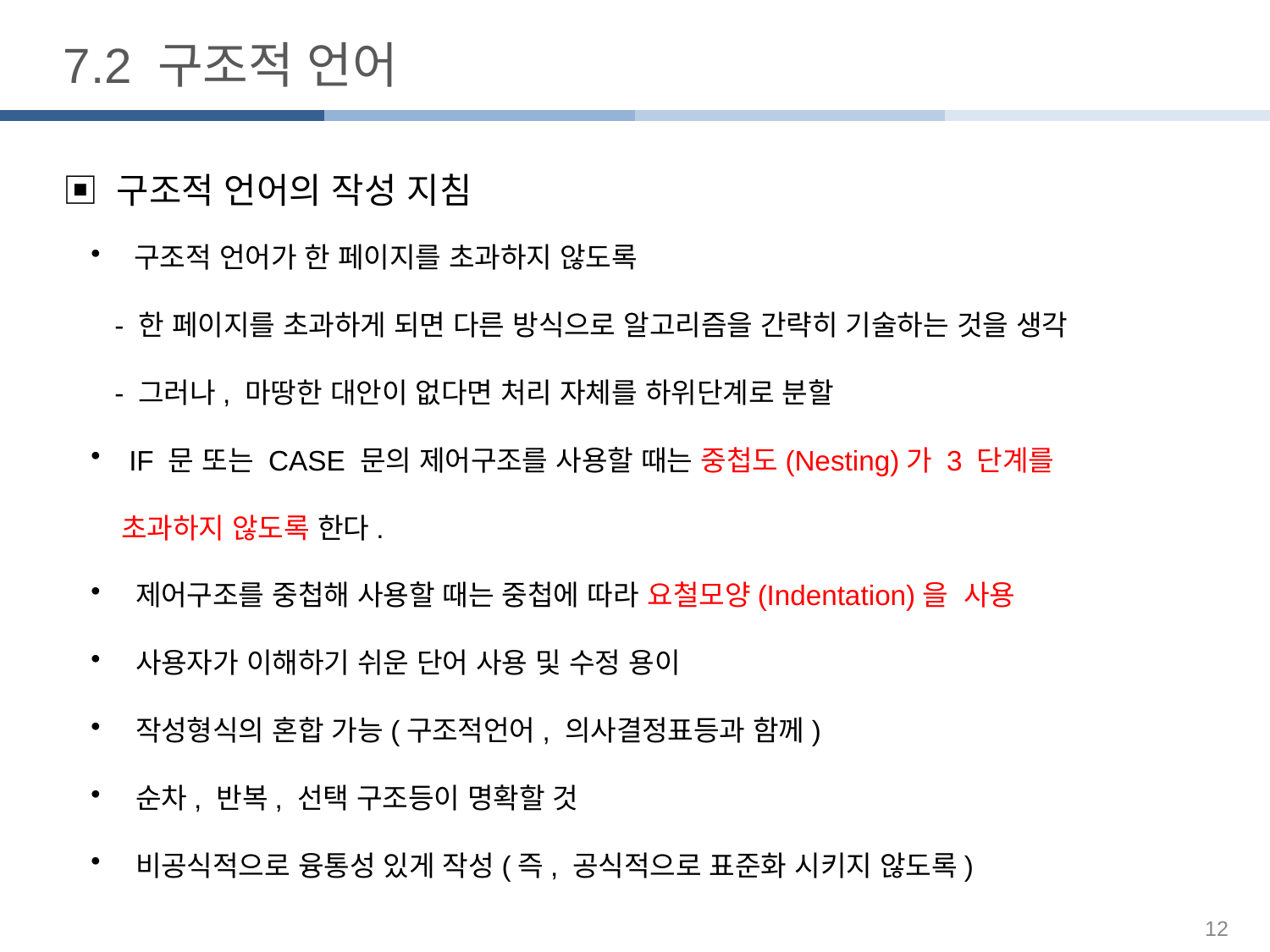

7.2 구조적 언어
▣ 구조적 언어의 작성 지침

 구조적 언어가 한 페이지를 초과하지 않도록
   - 한 페이지를 초과하게 되면 다른 방식으로 알고리즘을 간략히 기술하는 것을 생각
   - 그러나, 마땅한 대안이 없다면 처리 자체를 하위단계로 분할
 IF 문 또는 CASE 문의 제어구조를 사용할 때는 중첩도(Nesting)가 3 단계를
   초과하지 않도록 한다.
 제어구조를 중첩해 사용할 때는 중첩에 따라 요철모양(Indentation)을  사용
 사용자가 이해하기 쉬운 단어 사용 및 수정 용이
 작성형식의 혼합 가능(구조적언어, 의사결정표등과 함께)
 순차, 반복, 선택 구조등이 명확할 것
 비공식적으로 융통성 있게 작성(즉, 공식적으로 표준화 시키지 않도록)
12